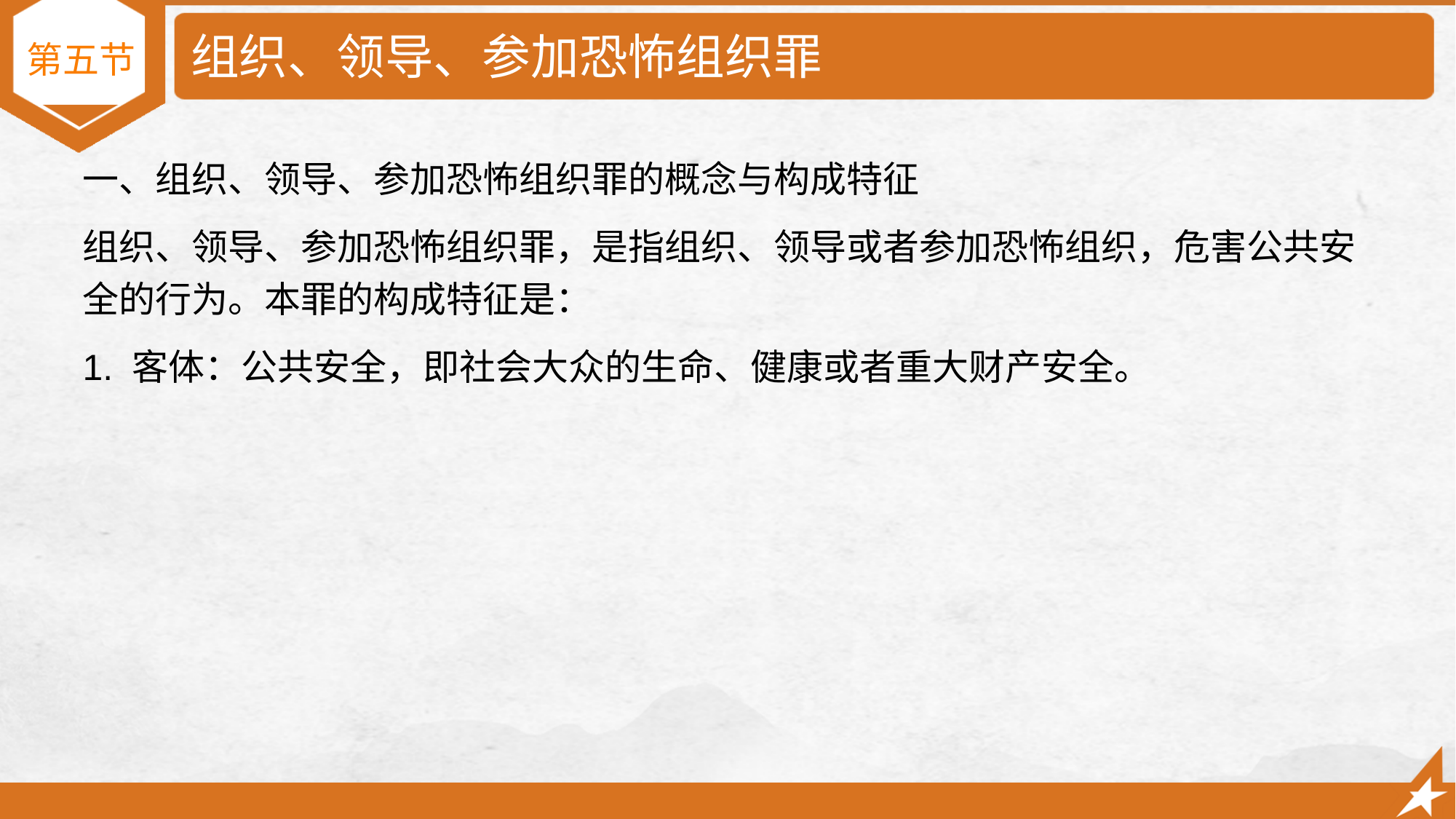

# 组织、领导、参加恐怖组织罪
第五节
一、组织、领导、参加恐怖组织罪的概念与构成特征
组织、领导、参加恐怖组织罪，是指组织、领导或者参加恐怖组织，危害公共安全的行为。本罪的构成特征是：
1. 客体：公共安全，即社会大众的生命、健康或者重大财产安全。